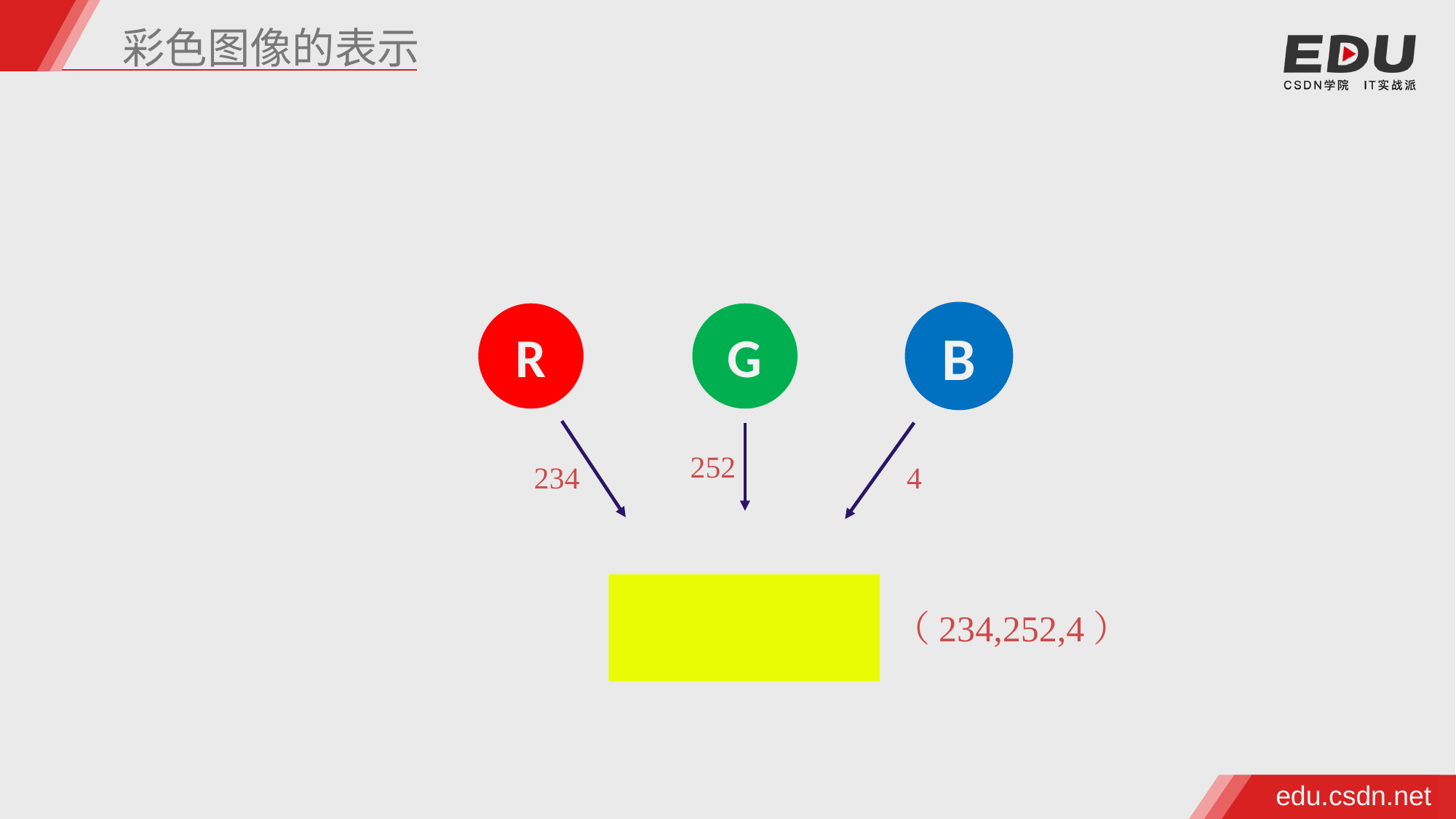

彩色图像的表示
R
G
B
252
234
4

（234,252,4）